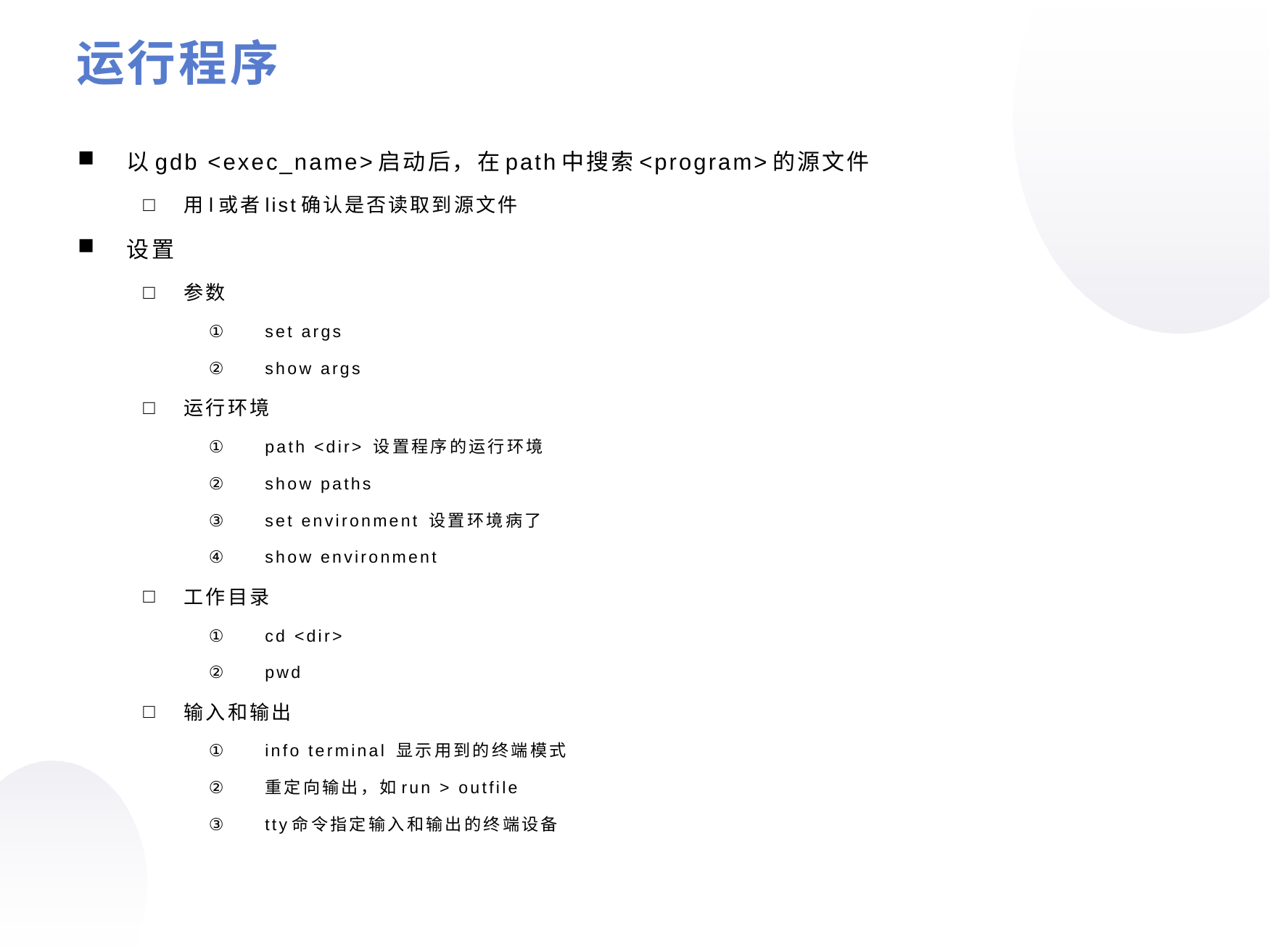

运行程序
以gdb <exec_name>启动后，在path中搜索<program>的源文件
用l或者list确认是否读取到源文件
设置
参数
set args
show args
运行环境
path <dir> 设置程序的运行环境
show paths
set environment 设置环境病了
show environment
工作目录
cd <dir>
pwd
输入和输出
info terminal 显示用到的终端模式
重定向输出，如run > outfile
tty命令指定输入和输出的终端设备